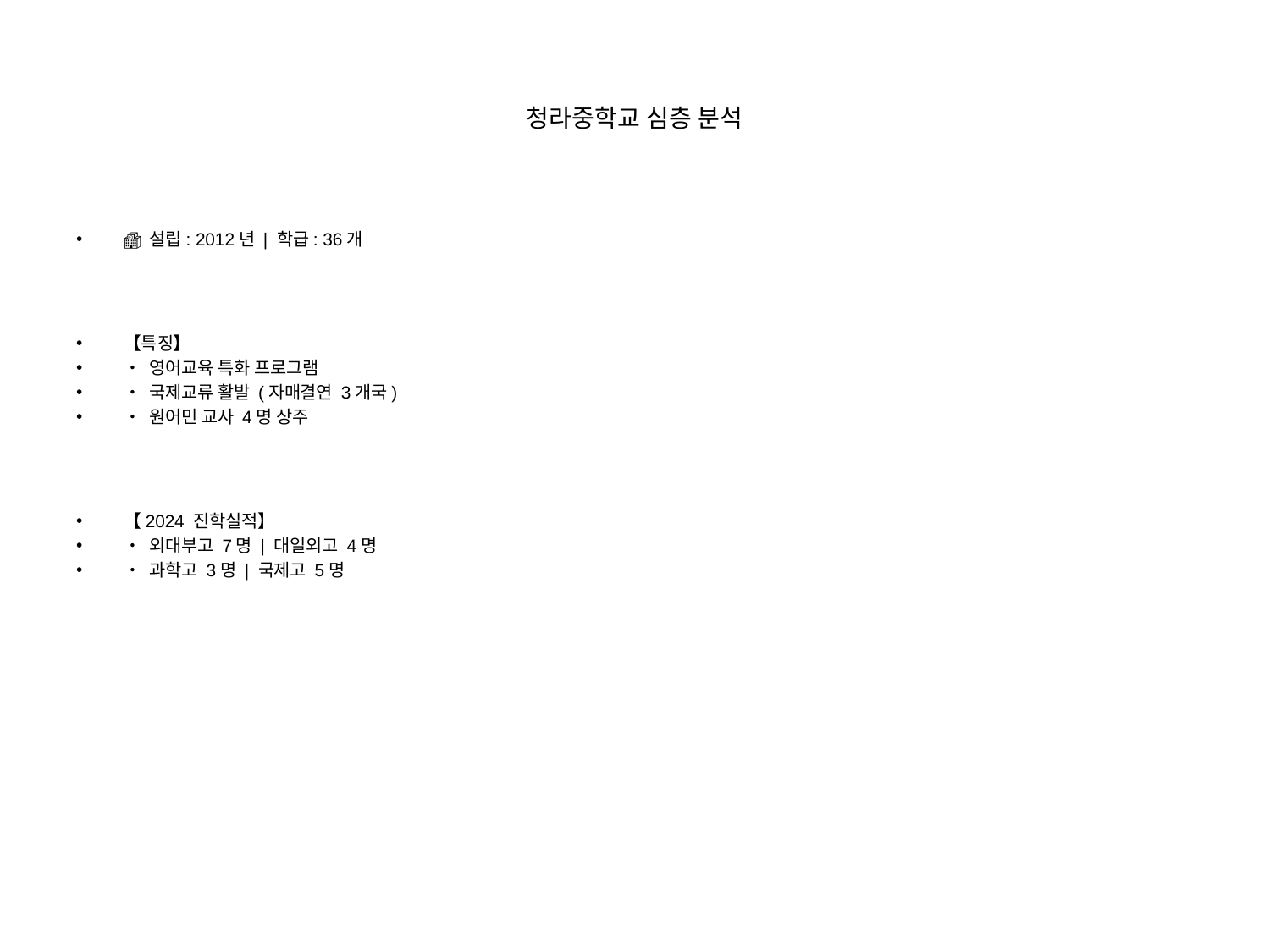

# 청라중학교 심층 분석
🏫 설립: 2012년 | 학급: 36개

【특징】
• 영어교육 특화 프로그램
• 국제교류 활발 (자매결연 3개국)
• 원어민 교사 4명 상주

【2024 진학실적】
• 외대부고 7명 | 대일외고 4명
• 과학고 3명 | 국제고 5명